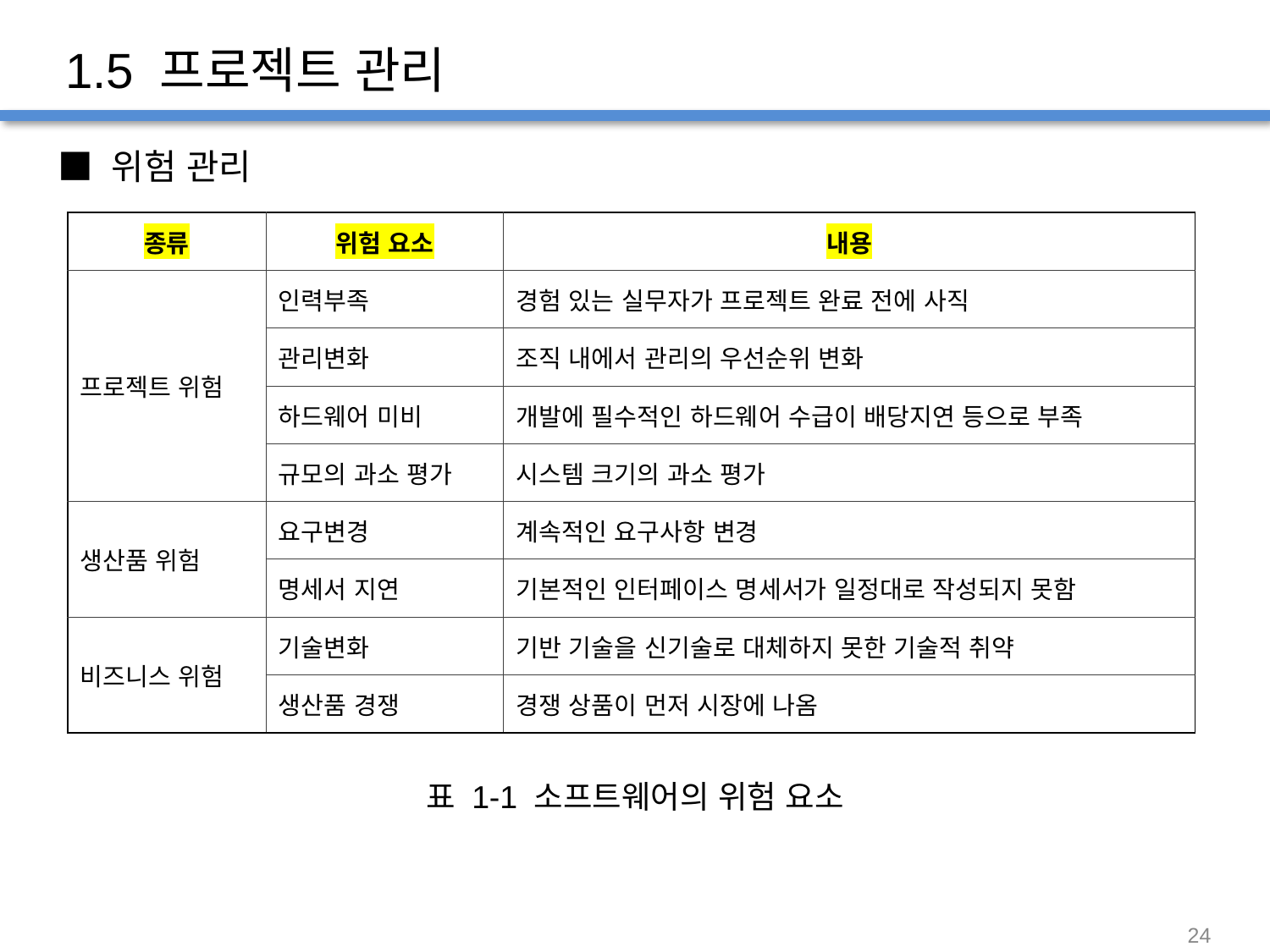

1.5 프로젝트 관리
■ 위험 관리
| 종류 | 위험 요소 | 내용 |
| --- | --- | --- |
| 프로젝트 위험 | 인력부족 | 경험 있는 실무자가 프로젝트 완료 전에 사직 |
|  | 관리변화 | 조직 내에서 관리의 우선순위 변화 |
|  | 하드웨어 미비 | 개발에 필수적인 하드웨어 수급이 배당지연 등으로 부족 |
|  | 규모의 과소 평가 | 시스템 크기의 과소 평가 |
| 생산품 위험 | 요구변경 | 계속적인 요구사항 변경 |
|  | 명세서 지연 | 기본적인 인터페이스 명세서가 일정대로 작성되지 못함 |
| 비즈니스 위험 | 기술변화 | 기반 기술을 신기술로 대체하지 못한 기술적 취약 |
|  | 생산품 경쟁 | 경쟁 상품이 먼저 시장에 나옴 |

표 1-1 소프트웨어의 위험 요소
24